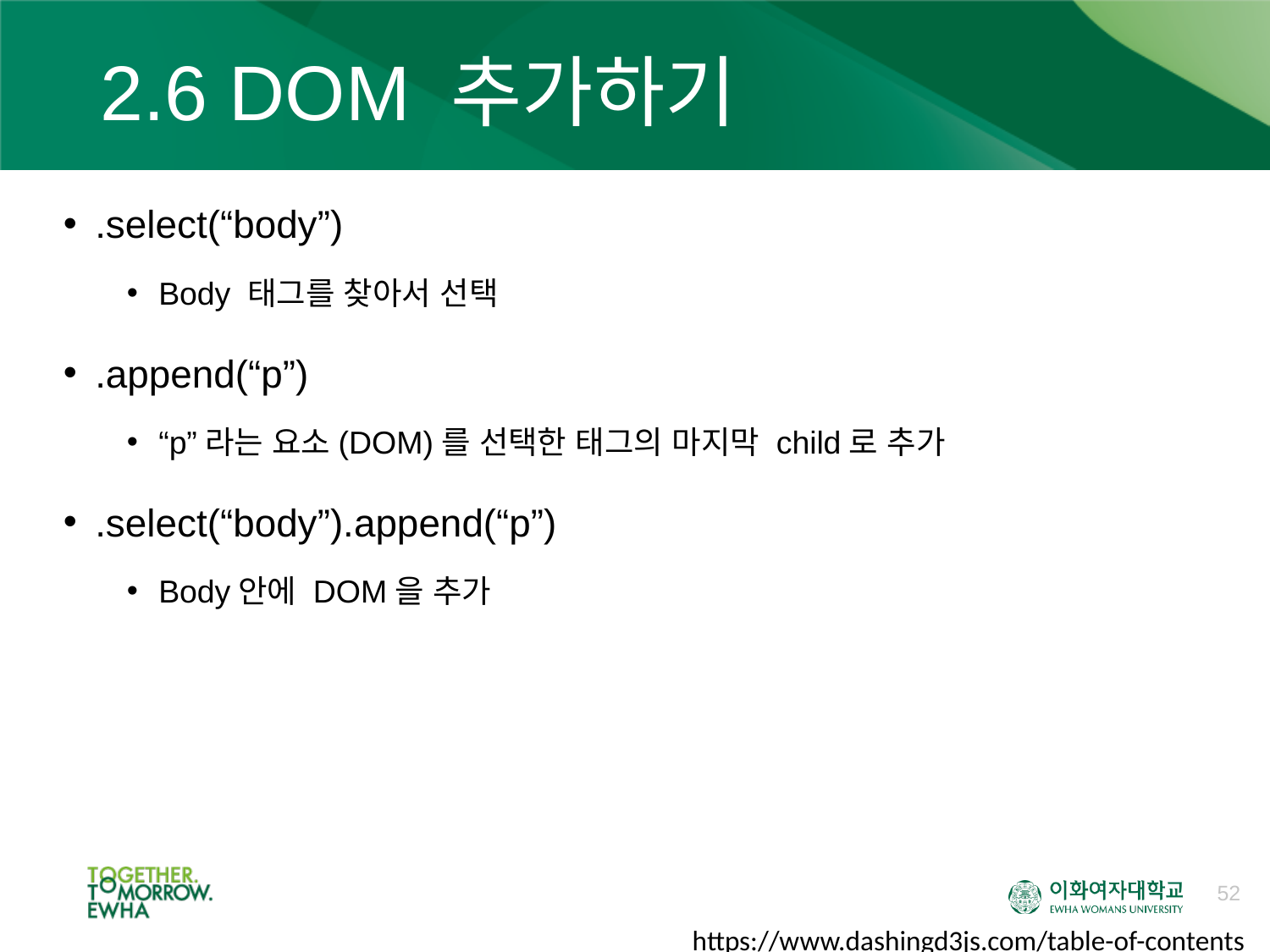

# 2.6 DOM 추가하기
.select(“body”)
Body 태그를 찾아서 선택
.append(“p”)
“p”라는 요소(DOM)를 선택한 태그의 마지막 child로 추가
.select(“body”).append(“p”)
Body안에 DOM을 추가
52
https://www.dashingd3js.com/table-of-contents